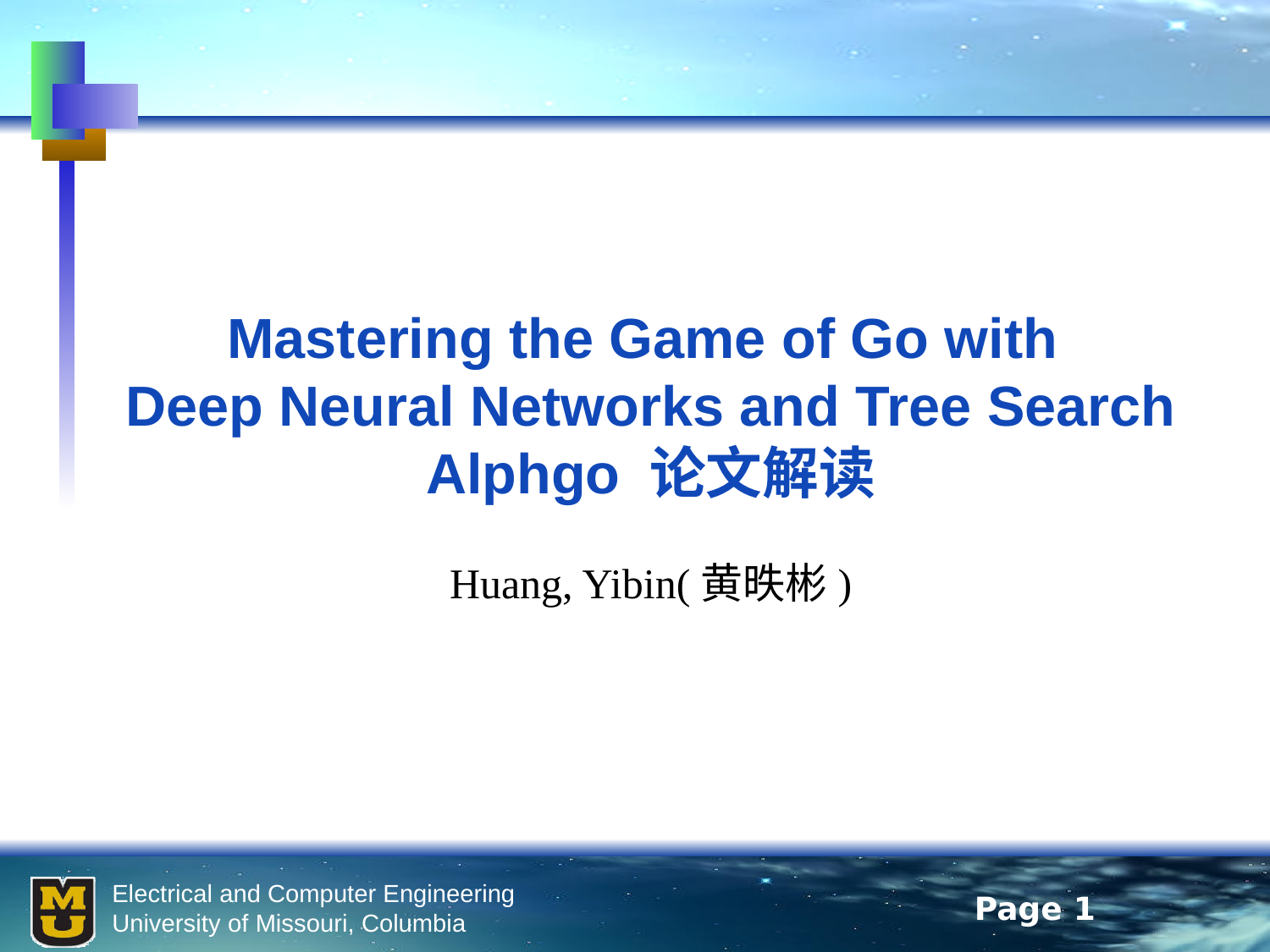

Mastering the Game of Go with
Deep Neural Networks and Tree Search
Alphgo 论文解读

Huang, Yibin(黄昳彬)